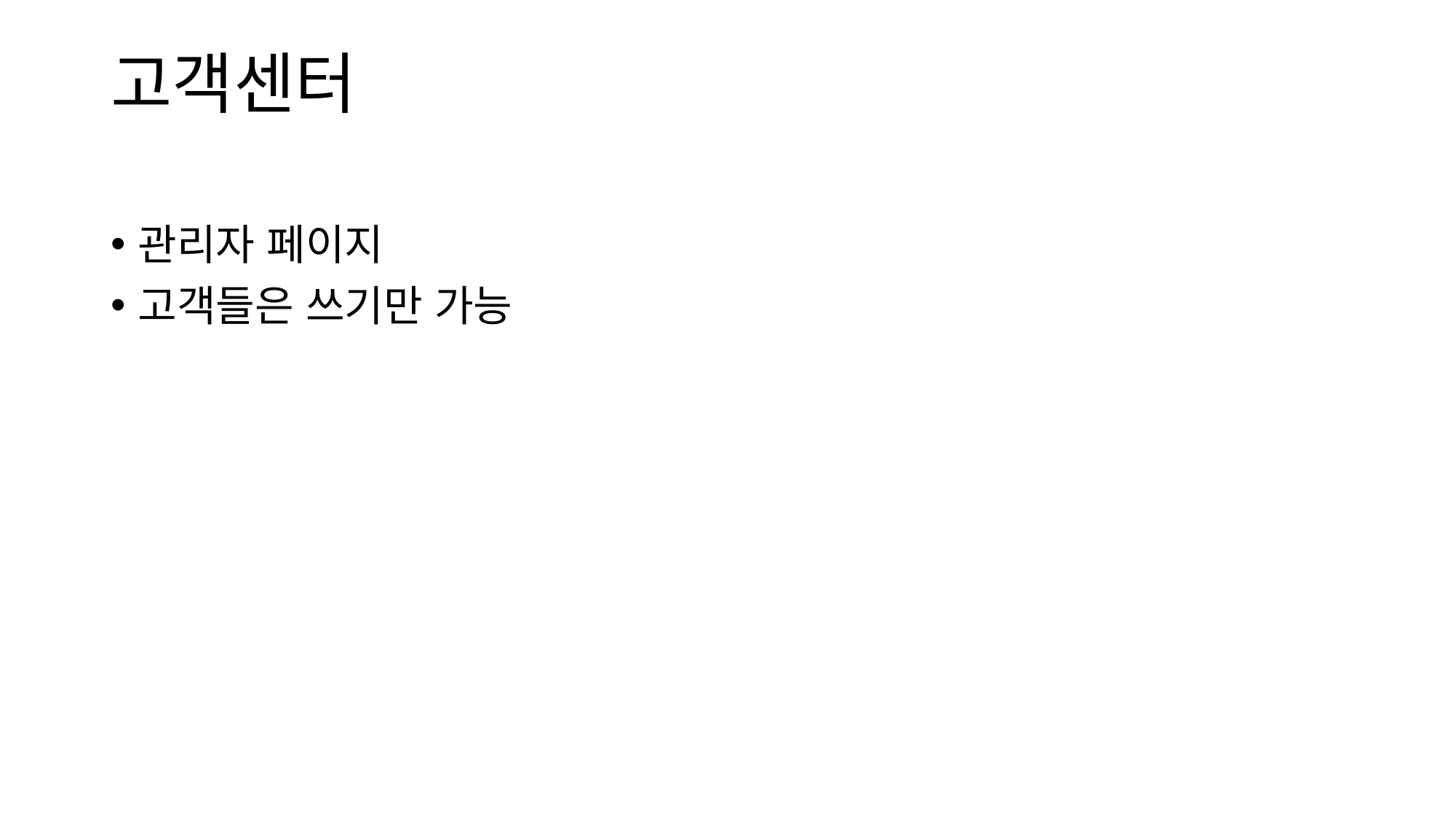

# 고객센터
관리자 페이지
고객들은 쓰기만 가능